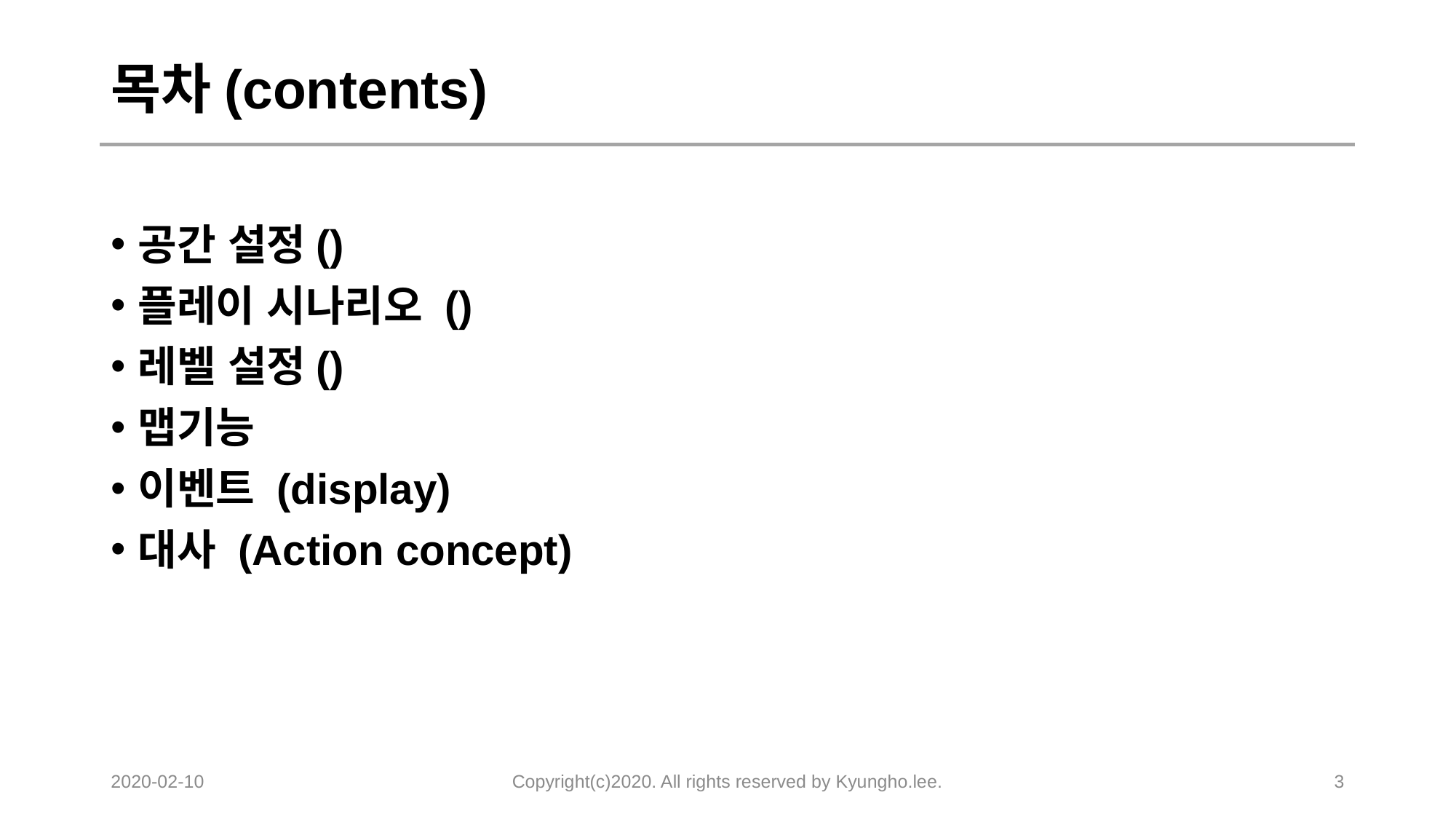

# 목차(contents)
공간 설정()
플레이 시나리오 ()
레벨 설정()
맵기능
이벤트 (display)
대사 (Action concept)
2020-02-10
Copyright(c)2020. All rights reserved by Kyungho.lee.
3